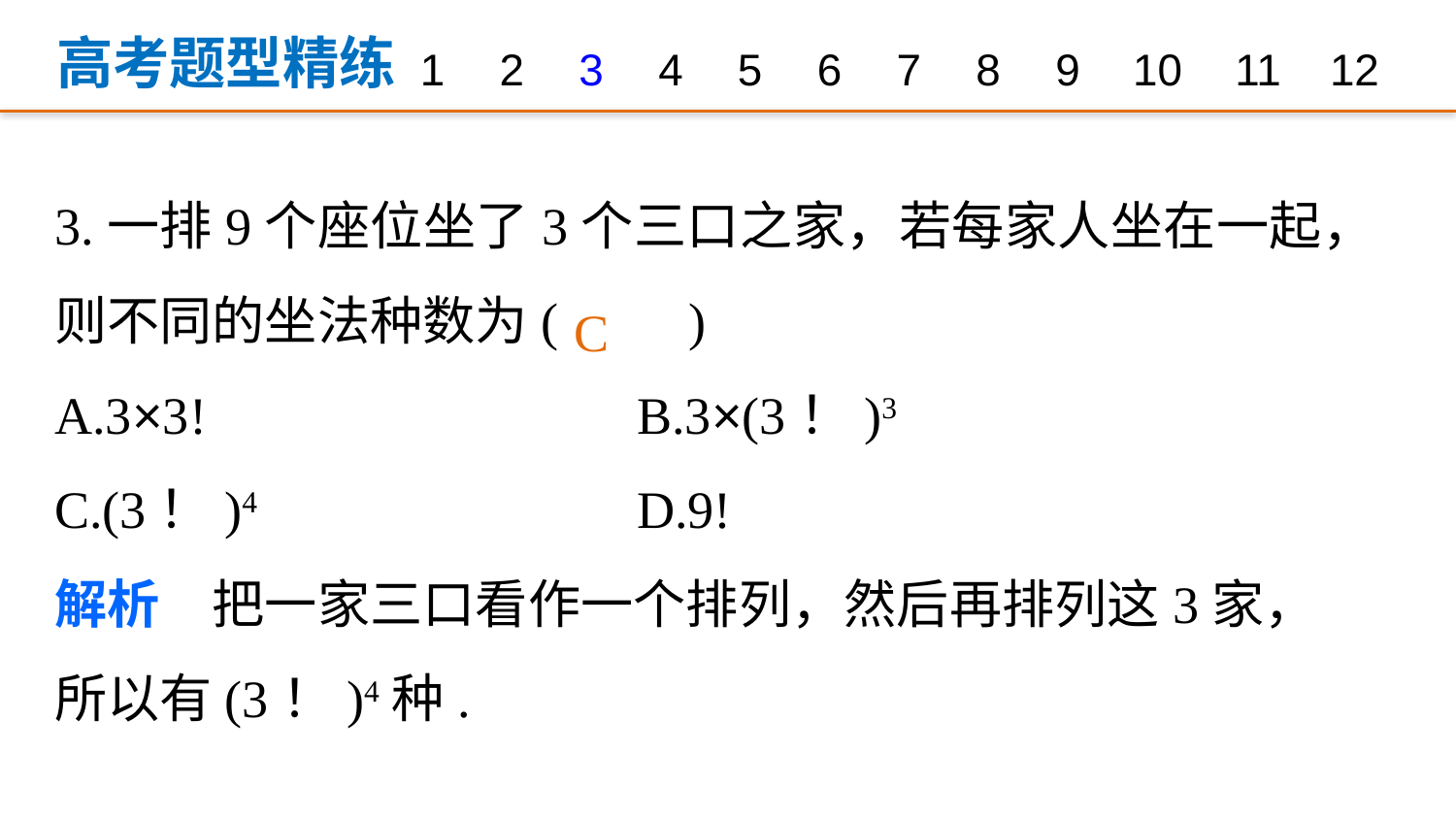

高考题型精练
1
2
3
4
5
6
7
8
9
12
10
11
3.一排9个座位坐了3个三口之家，若每家人坐在一起，则不同的坐法种数为(　　)
A.3×3!  			B.3×(3！)3
C.(3！)4  			D.9!
解析　把一家三口看作一个排列，然后再排列这3家，
所以有(3！)4种.
C